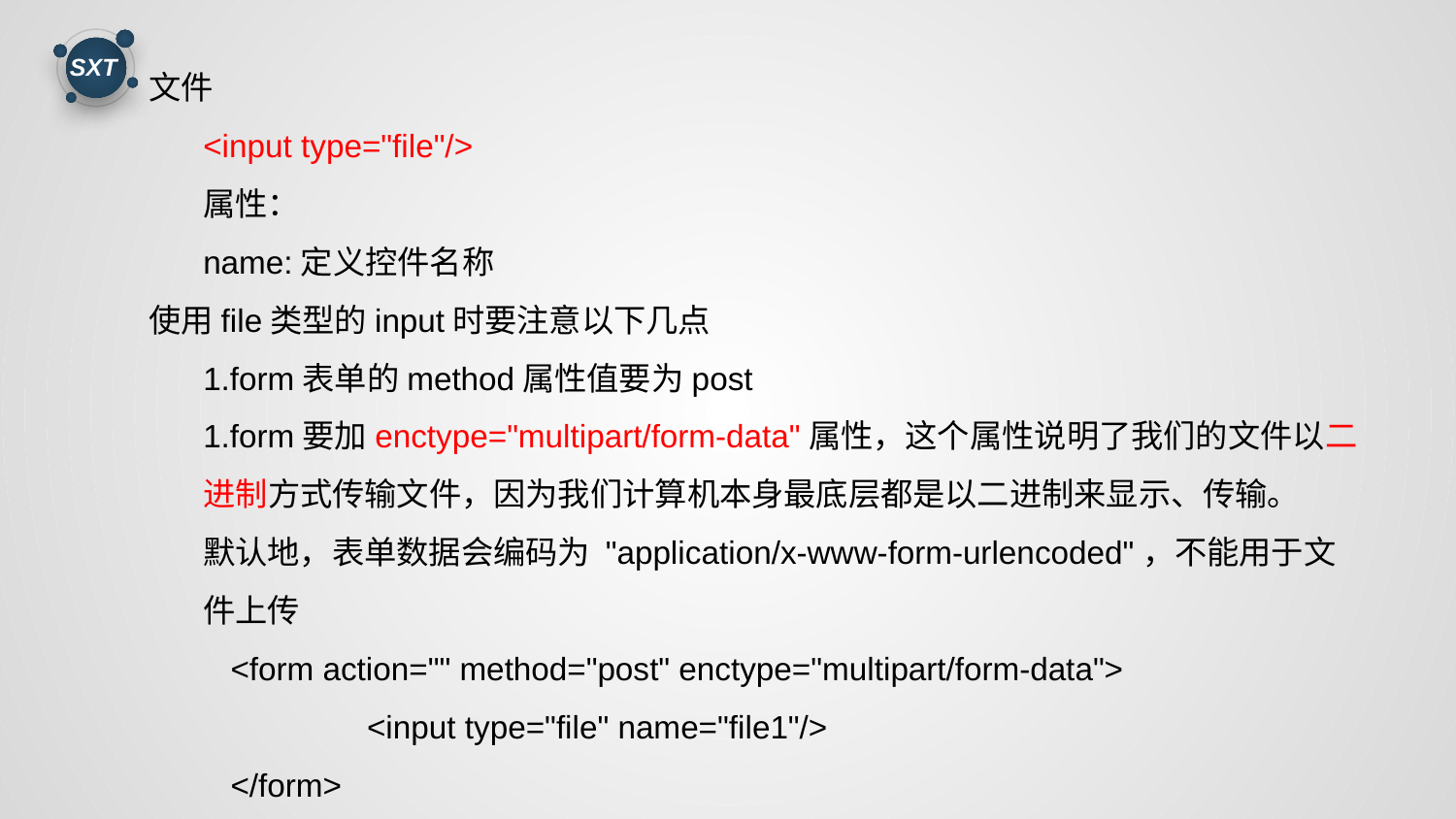

文件
<input type="file"/>
属性：
name:定义控件名称
使用file类型的input时要注意以下几点
1.form表单的method属性值要为post
1.form要加enctype="multipart/form-data"属性，这个属性说明了我们的文件以二进制方式传输文件，因为我们计算机本身最底层都是以二进制来显示、传输。
默认地，表单数据会编码为 "application/x-www-form-urlencoded"，不能用于文件上传
 <form action="" method="post" enctype="multipart/form-data">
	<input type="file" name="file1"/>
 </form>